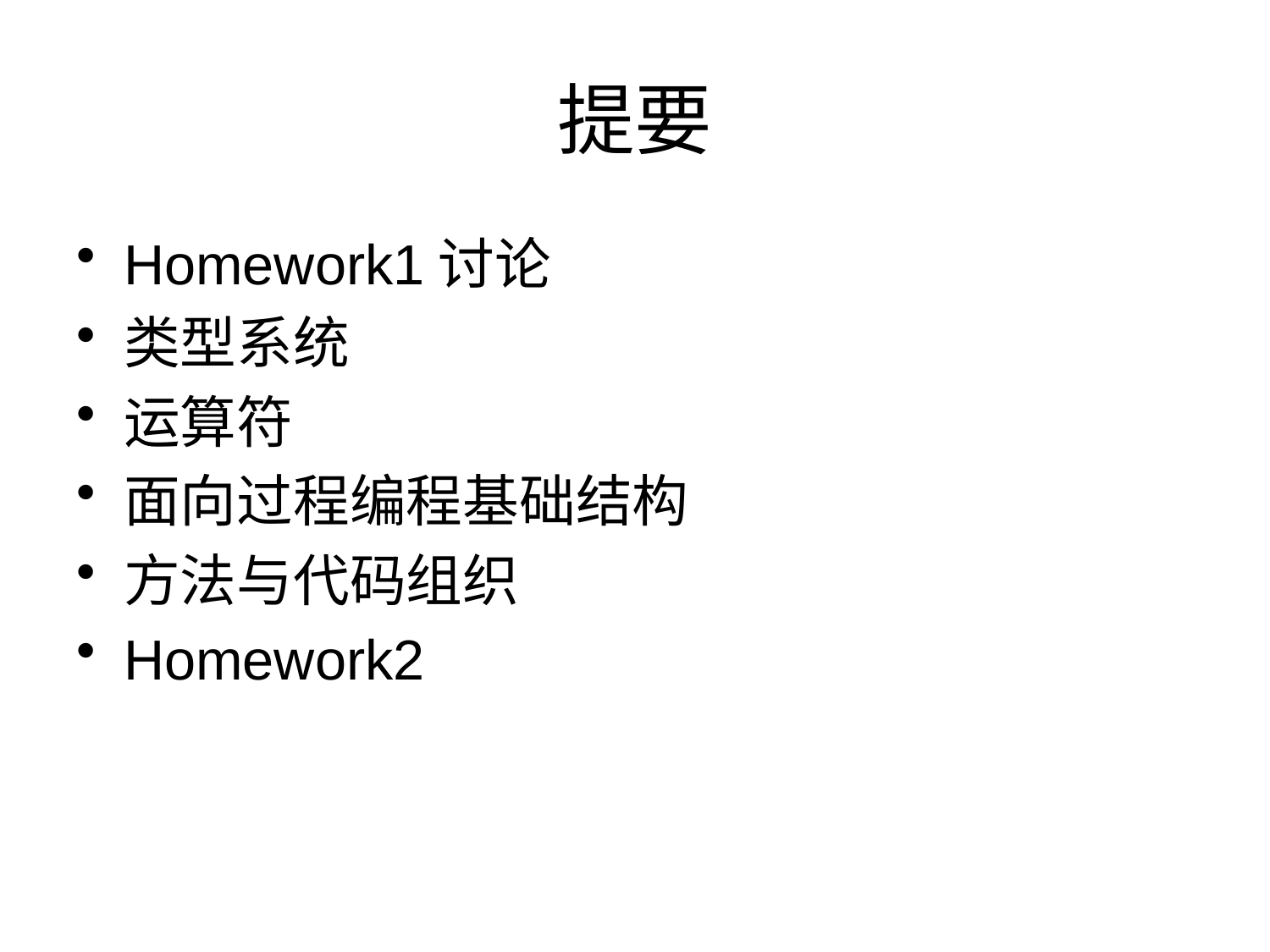

# 提要
Homework1讨论
类型系统
运算符
面向过程编程基础结构
方法与代码组织
Homework2